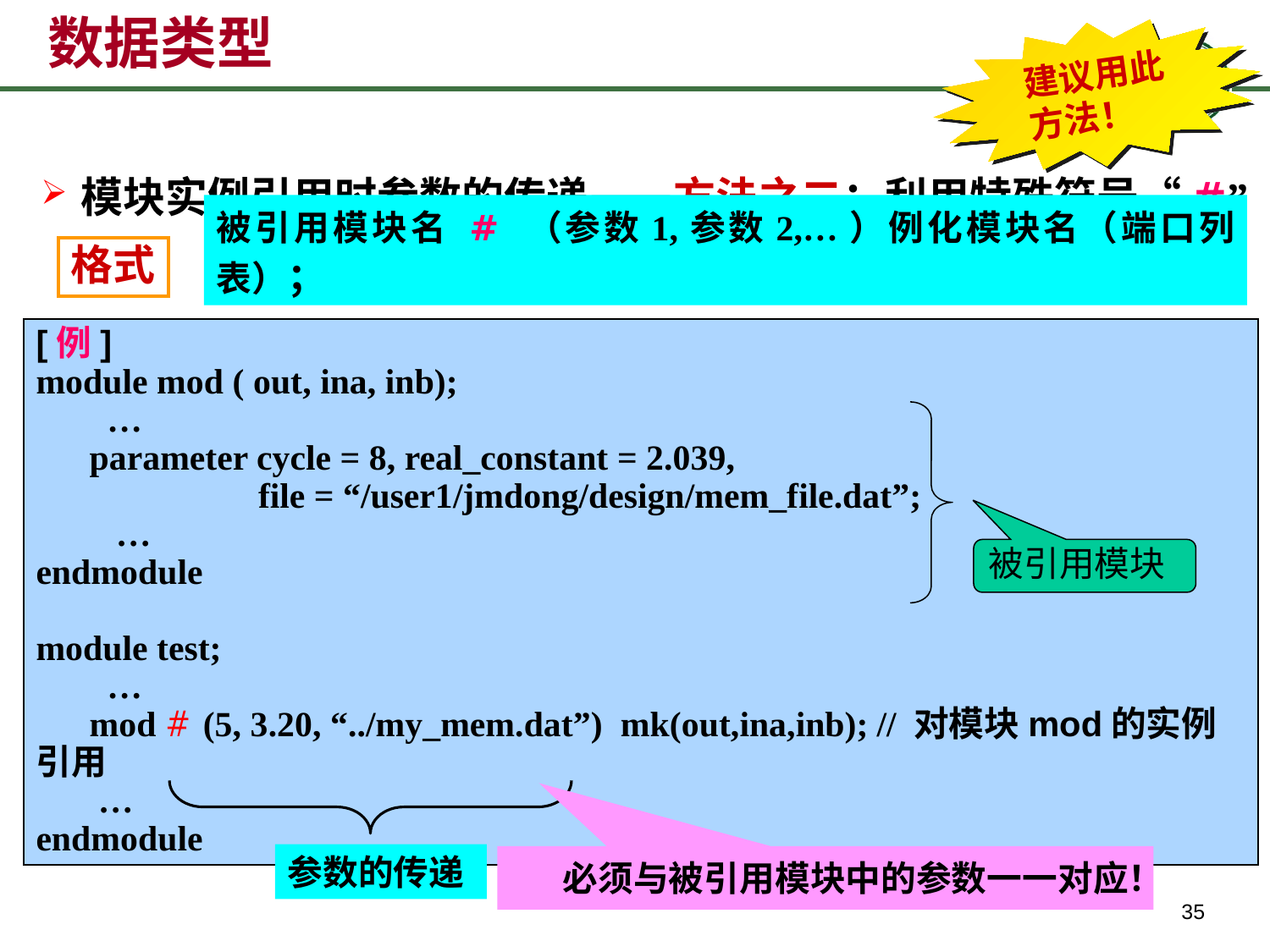

# 数据类型
建议用此方法！
模块实例引用时参数的传递——方法之二：利用特殊符号“#”
格式
被引用模块名 # （参数1,参数2,…）例化模块名（端口列表）；
[例]
module mod ( out, ina, inb);
        …
      parameter cycle = 8, real_constant = 2.039,
                         file = “/user1/jmdong/design/mem_file.dat”;
         …
endmodule

module test;
        …
      mod # (5, 3.20, “../my_mem.dat”)  mk(out,ina,inb); // 对模块mod的实例引用
       …
endmodule

被引用模块

参数的传递
必须与被引用模块中的参数一一对应！